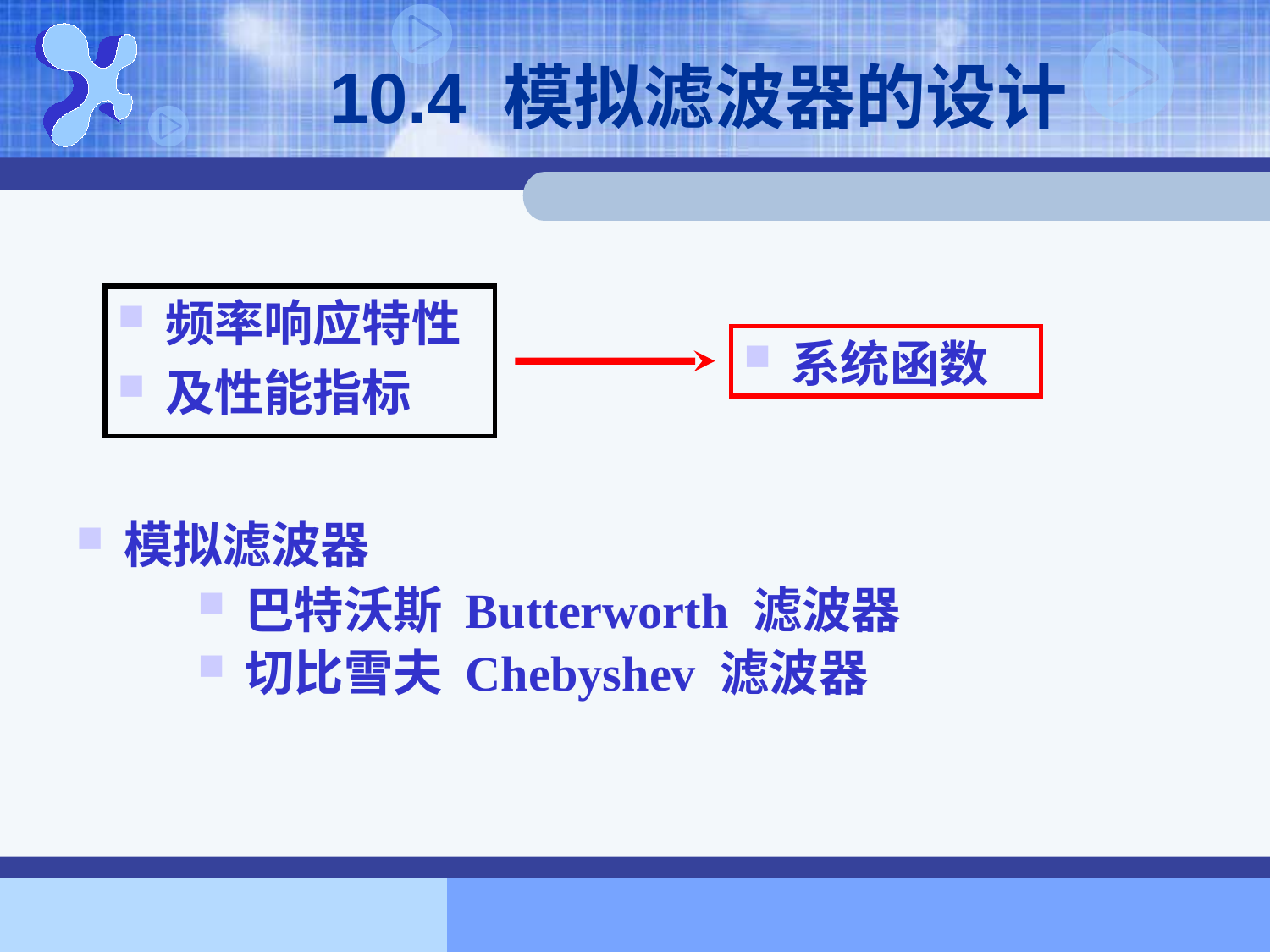

10.4 模拟滤波器的设计
频率响应特性
及性能指标
系统函数

模拟滤波器
巴特沃斯 Butterworth 滤波器
切比雪夫 Chebyshev 滤波器